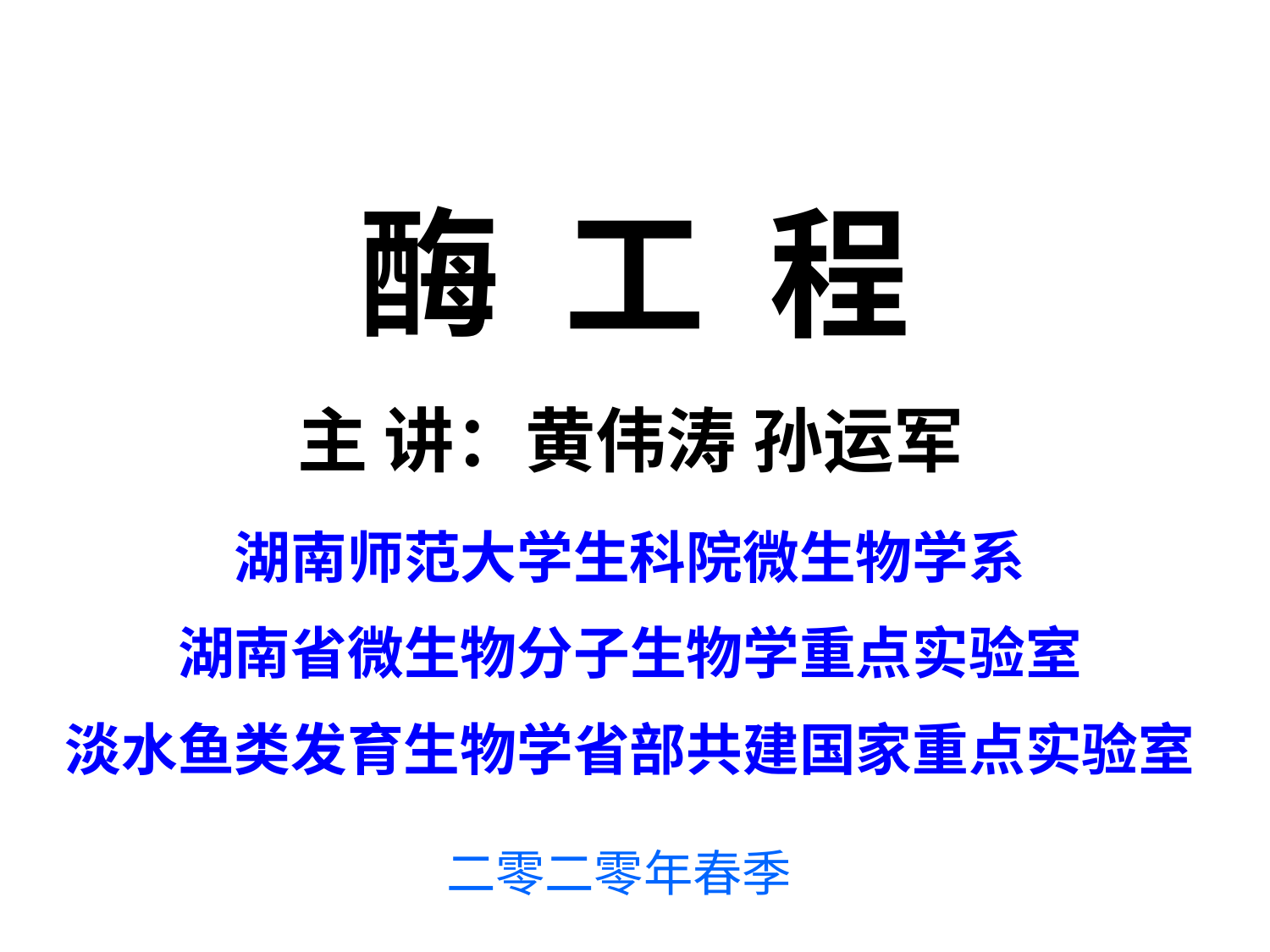

# 酶  工  程
 主 讲：黄伟涛 孙运军
湖南师范大学生科院微生物学系
湖南省微生物分子生物学重点实验室
淡水鱼类发育生物学省部共建国家重点实验室
二零二零年春季